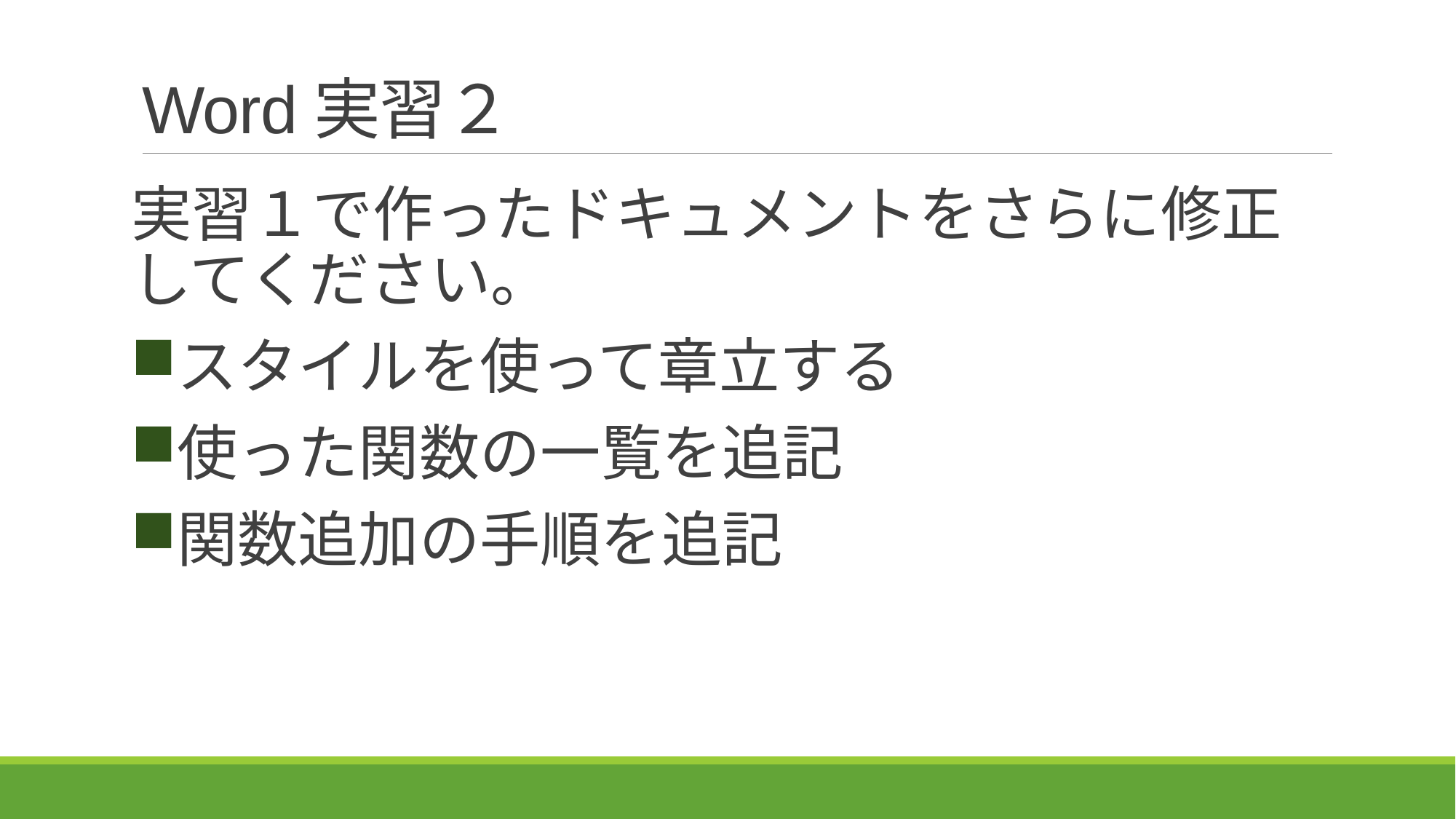

# Word実習２
実習１で作ったドキュメントをさらに修正してください。
スタイルを使って章立する
使った関数の一覧を追記
関数追加の手順を追記